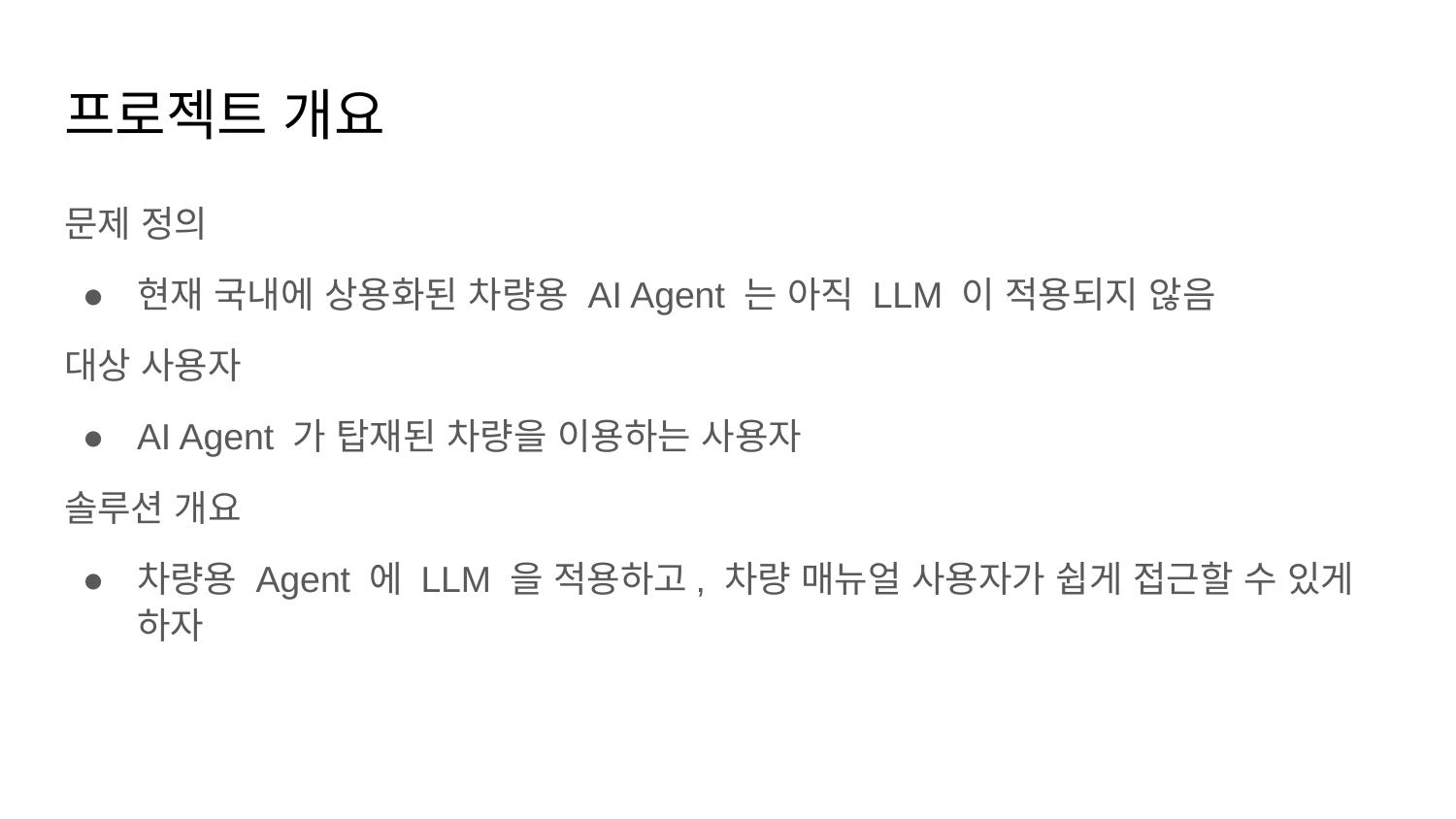

# 프로젝트 개요
문제 정의
현재 국내에 상용화된 차량용 AI Agent 는 아직 LLM 이 적용되지 않음
대상 사용자
AI Agent 가 탑재된 차량을 이용하는 사용자
솔루션 개요
차량용 Agent 에 LLM 을 적용하고, 차량 매뉴얼 사용자가 쉽게 접근할 수 있게 하자